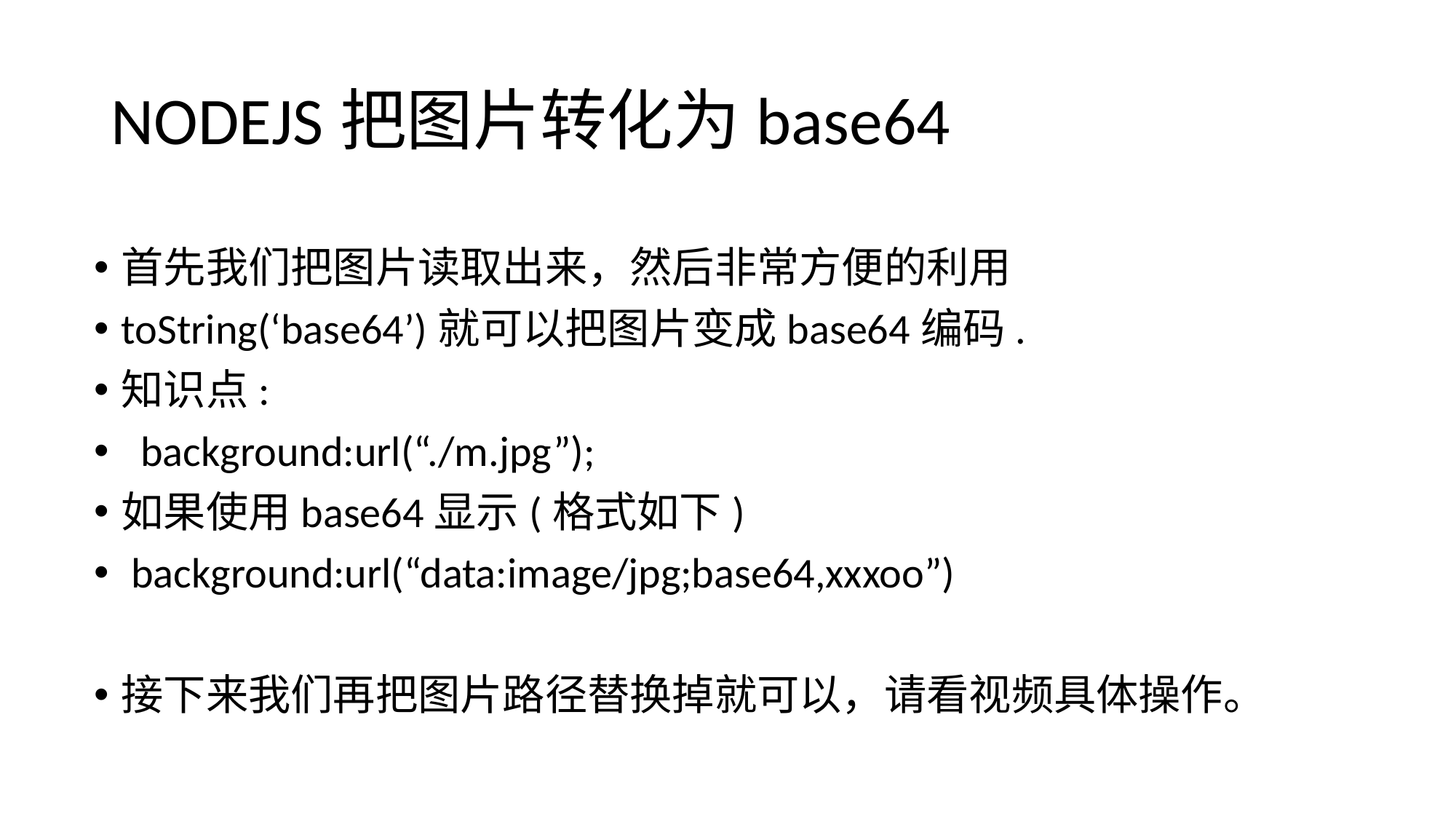

# NODEJS把图片转化为base64

首先我们把图片读取出来，然后非常方便的利用
toString(‘base64’)就可以把图片变成base64编码.
知识点:
  background:url(“./m.jpg”);
如果使用base64显示(格式如下)
 background:url(“data:image/jpg;base64,xxxoo”)

接下来我们再把图片路径替换掉就可以，请看视频具体操作。